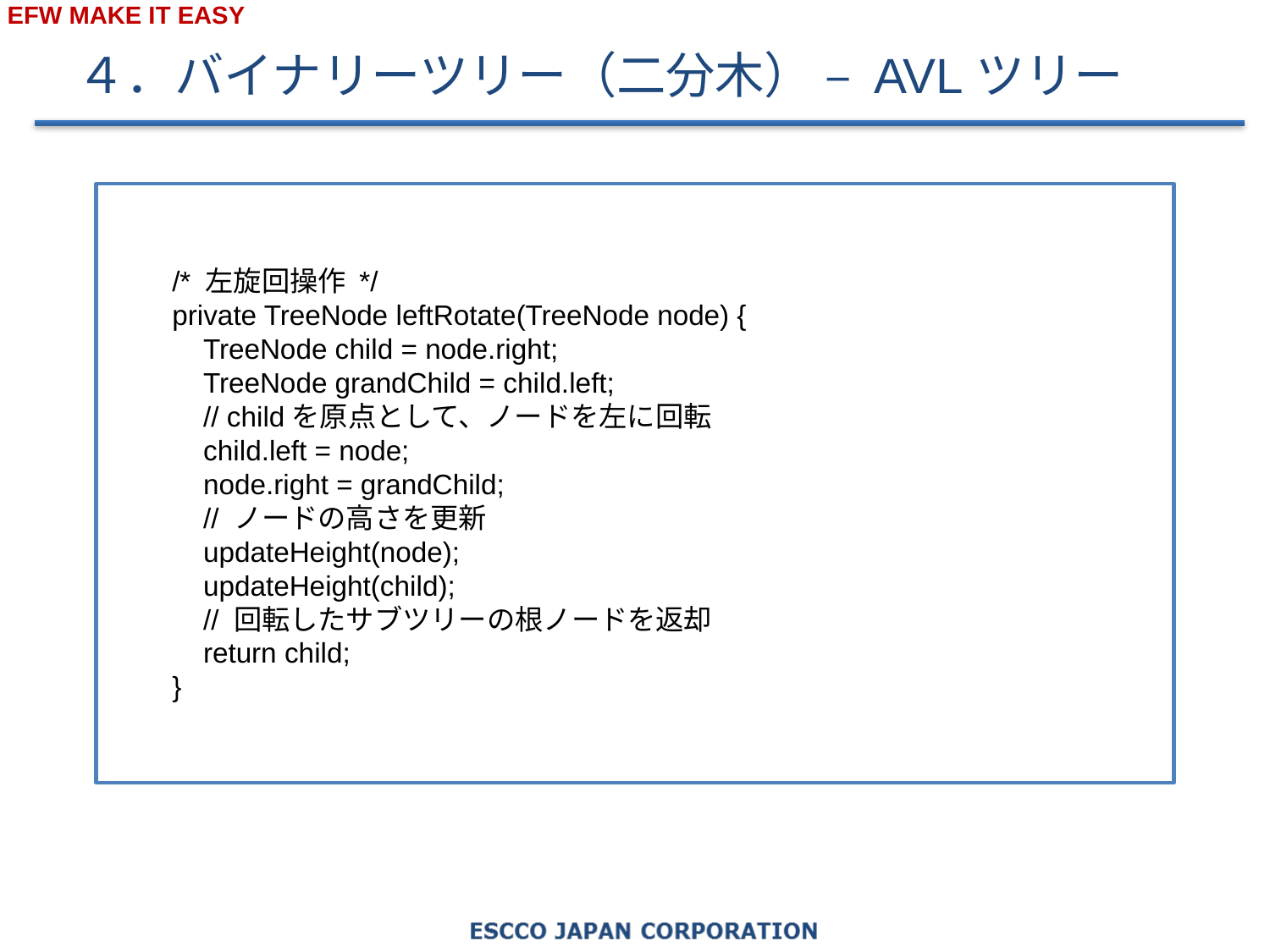

# ４．バイナリーツリー（二分木） – AVLツリー
/* 左旋回操作 */
private TreeNode leftRotate(TreeNode node) {
    TreeNode child = node.right;
    TreeNode grandChild = child.left;
    // childを原点として、ノードを左に回転
    child.left = node;
    node.right = grandChild;
    // ノードの高さを更新
    updateHeight(node);
    updateHeight(child);
    // 回転したサブツリーの根ノードを返却
    return child;
}